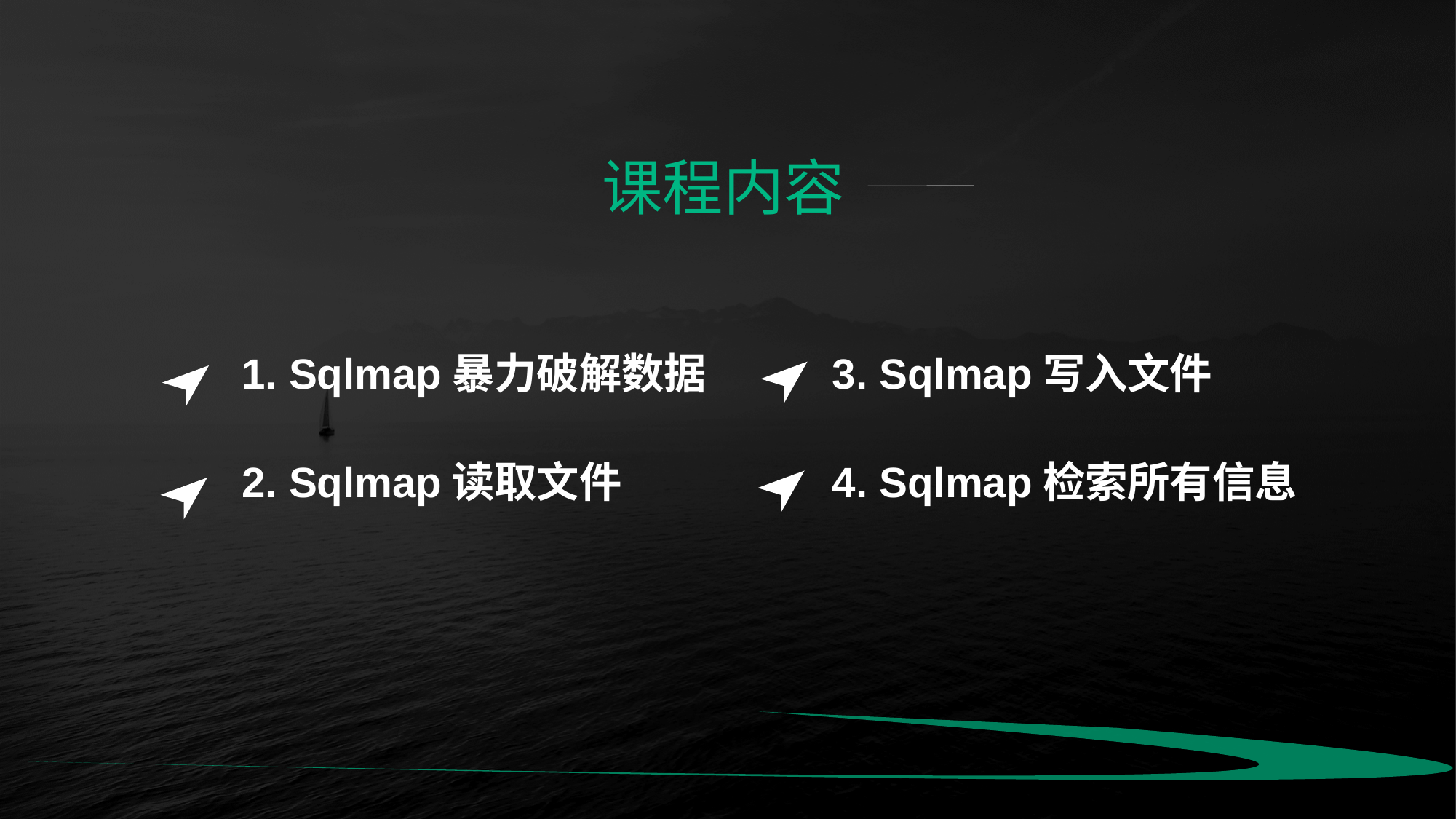

课程内容
3. Sqlmap写入文件

4. Sqlmap检索所有信息

1. Sqlmap暴力破解数据

2. Sqlmap读取文件